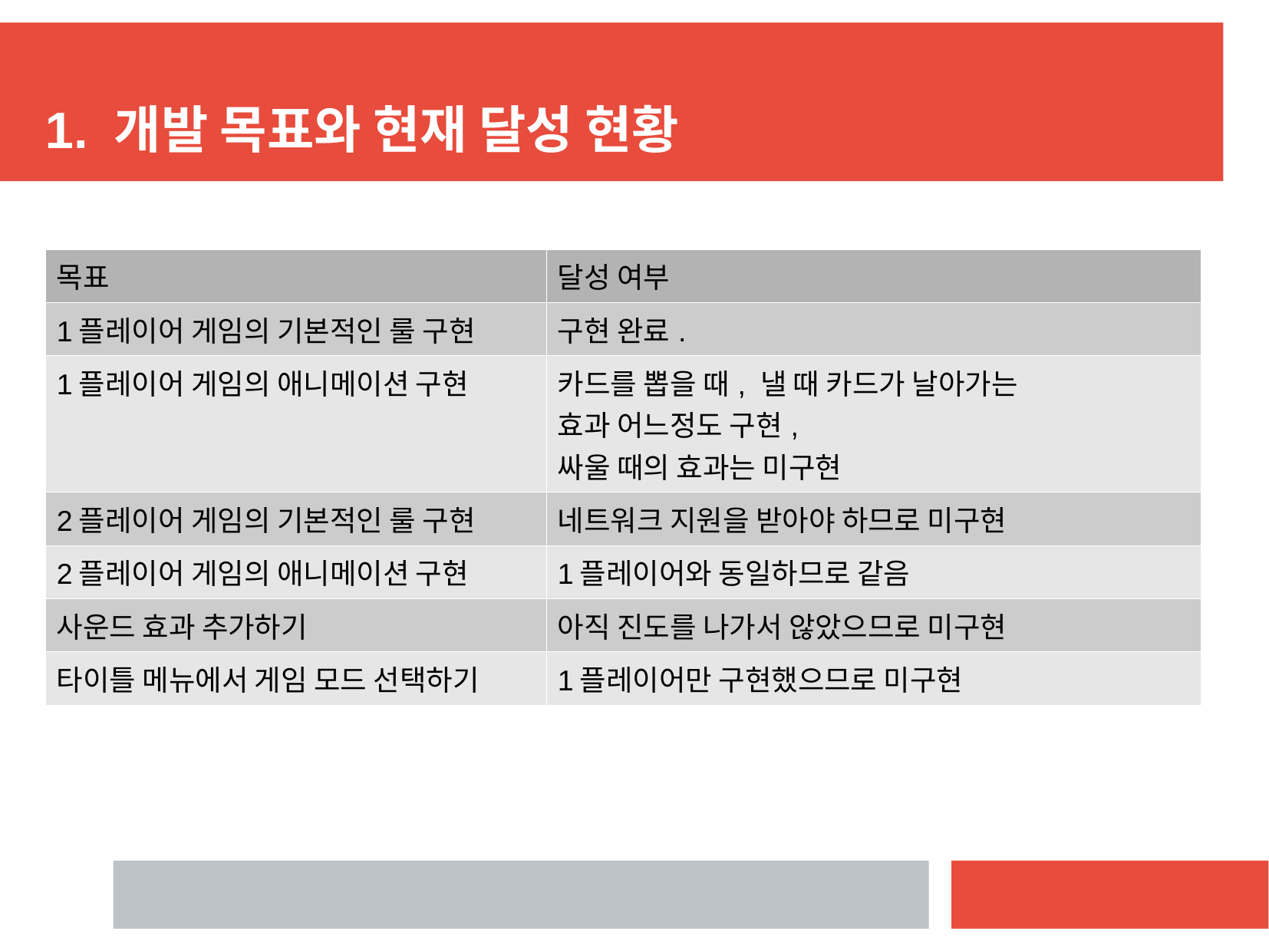

1. 개발 목표와 현재 달성 현황
| 목표 | 달성 여부 |
| --- | --- |
| 1플레이어 게임의 기본적인 룰 구현 | 구현 완료. |
| 1플레이어 게임의 애니메이션 구현 | 카드를 뽑을 때, 낼 때 카드가 날아가는 효과 어느정도 구현, 싸울 때의 효과는 미구현 |
| 2플레이어 게임의 기본적인 룰 구현 | 네트워크 지원을 받아야 하므로 미구현 |
| 2플레이어 게임의 애니메이션 구현 | 1플레이어와 동일하므로 같음 |
| 사운드 효과 추가하기 | 아직 진도를 나가서 않았으므로 미구현 |
| 타이틀 메뉴에서 게임 모드 선택하기 | 1플레이어만 구현했으므로 미구현 |